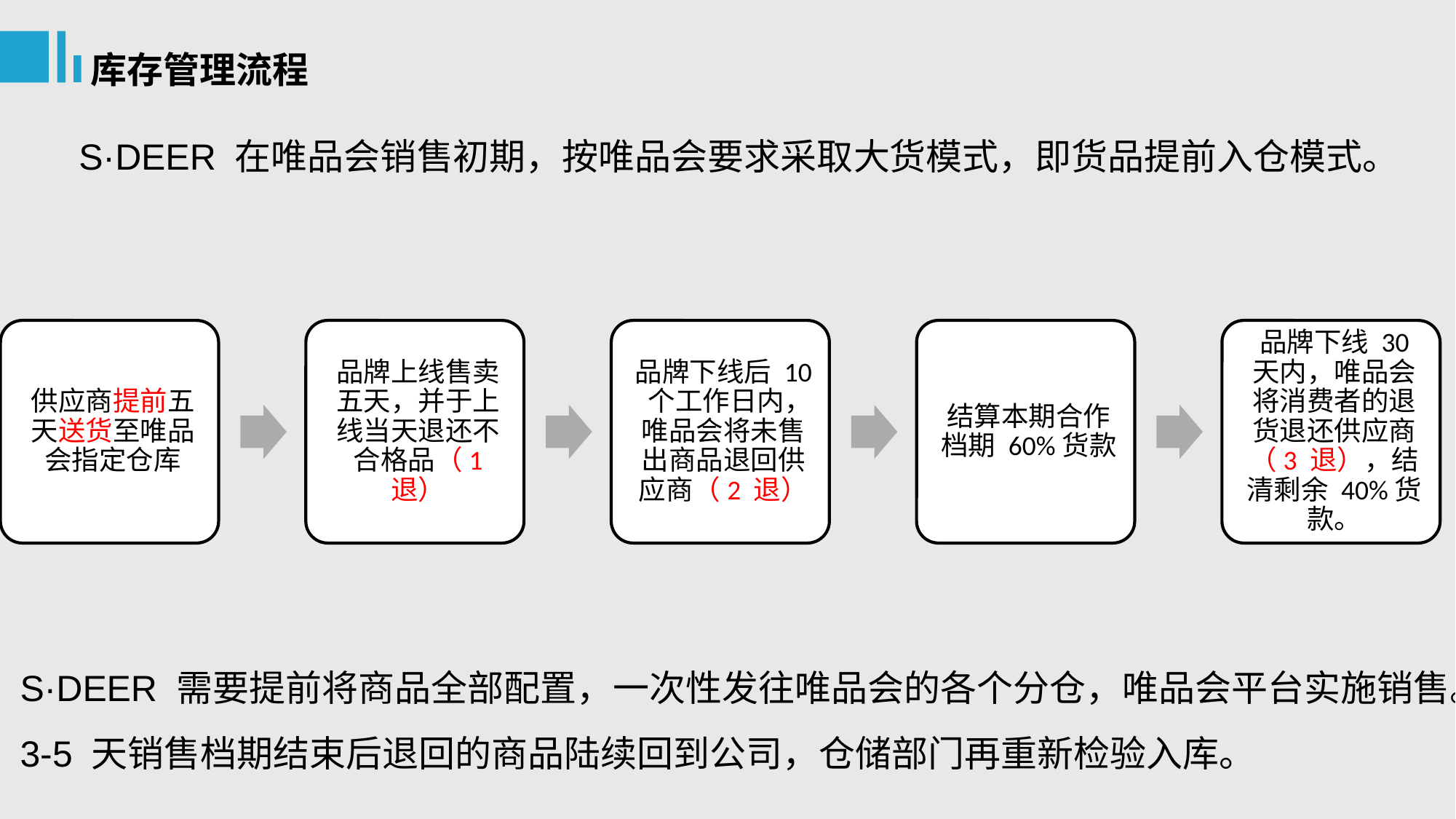

库存管理流程

S·DEER 在唯品会销售初期，按唯品会要求采取大货模式，即货品提前入仓模式。
供应商提前五天送货至唯品会指定仓库

品牌上线售卖五天，并于上线当天退还不合格品（1 退）

品牌下线后 10  个工作日内，唯品会将未售出商品退回供应商（2 退）

结算本期合作档期 60%货款

品牌下线 30 天内，唯品会将消费者的退货退还供应商（3 退），结清剩余 40%货款。
S·DEER 需要提前将商品全部配置，一次性发往唯品会的各个分仓，唯品会平台实施销售。
3-5 天销售档期结束后退回的商品陆续回到公司，仓储部门再重新检验入库。